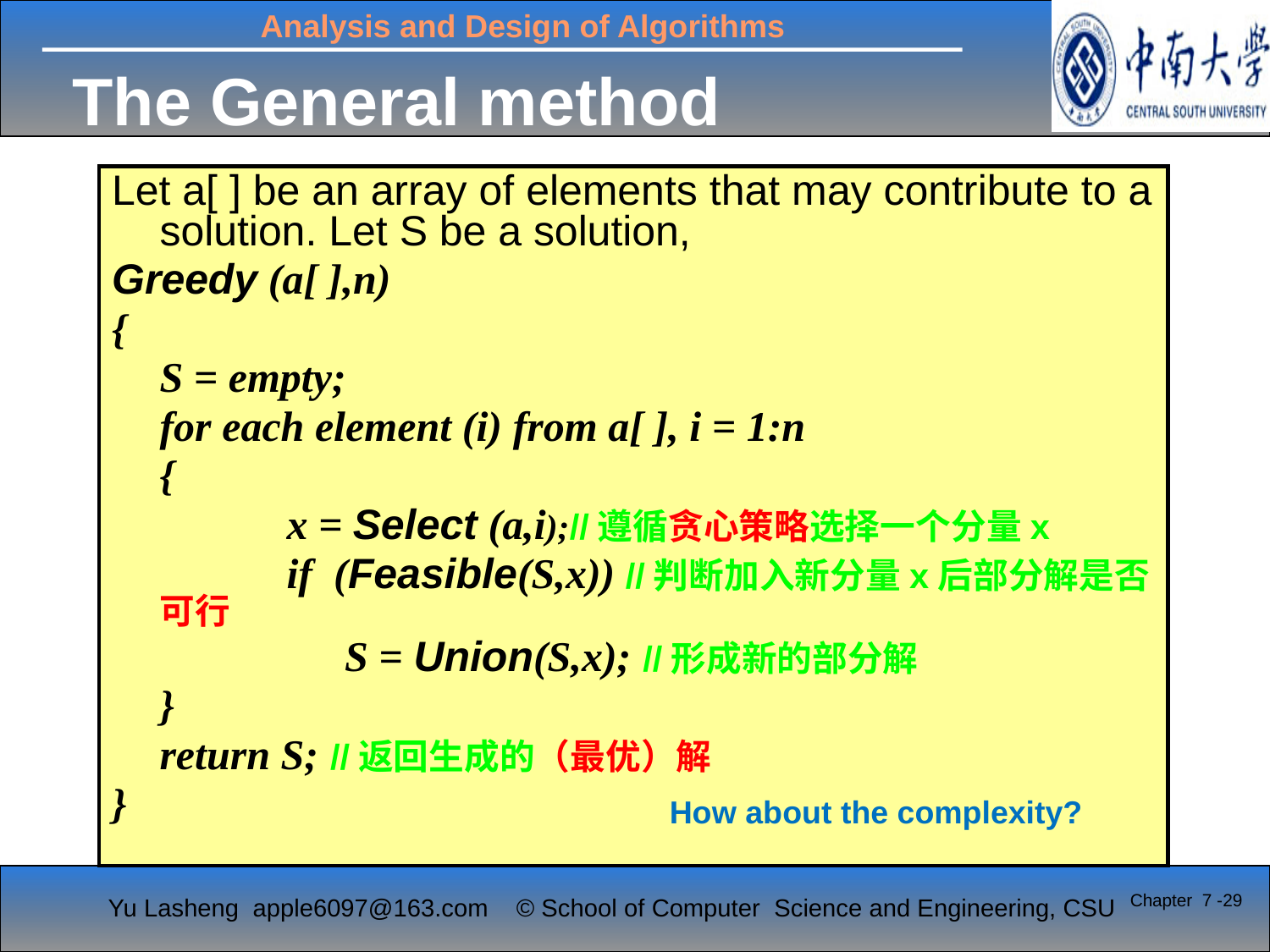

# The General method
Let a[ ] be an array of elements that may contribute to a solution. Let S be a solution,
Greedy (a[ ],n)
{
	S = empty;
	for each element (i) from a[ ], i = 1:n
	{
		x = Select (a,i);//遵循贪心策略选择一个分量x
		if  (Feasible(S,x)) //判断加入新分量x后部分解是否可行
                      S = Union(S,x); //形成新的部分解
	}
	return S; //返回生成的（最优）解
}
How about the complexity?
Chapter  7 -29